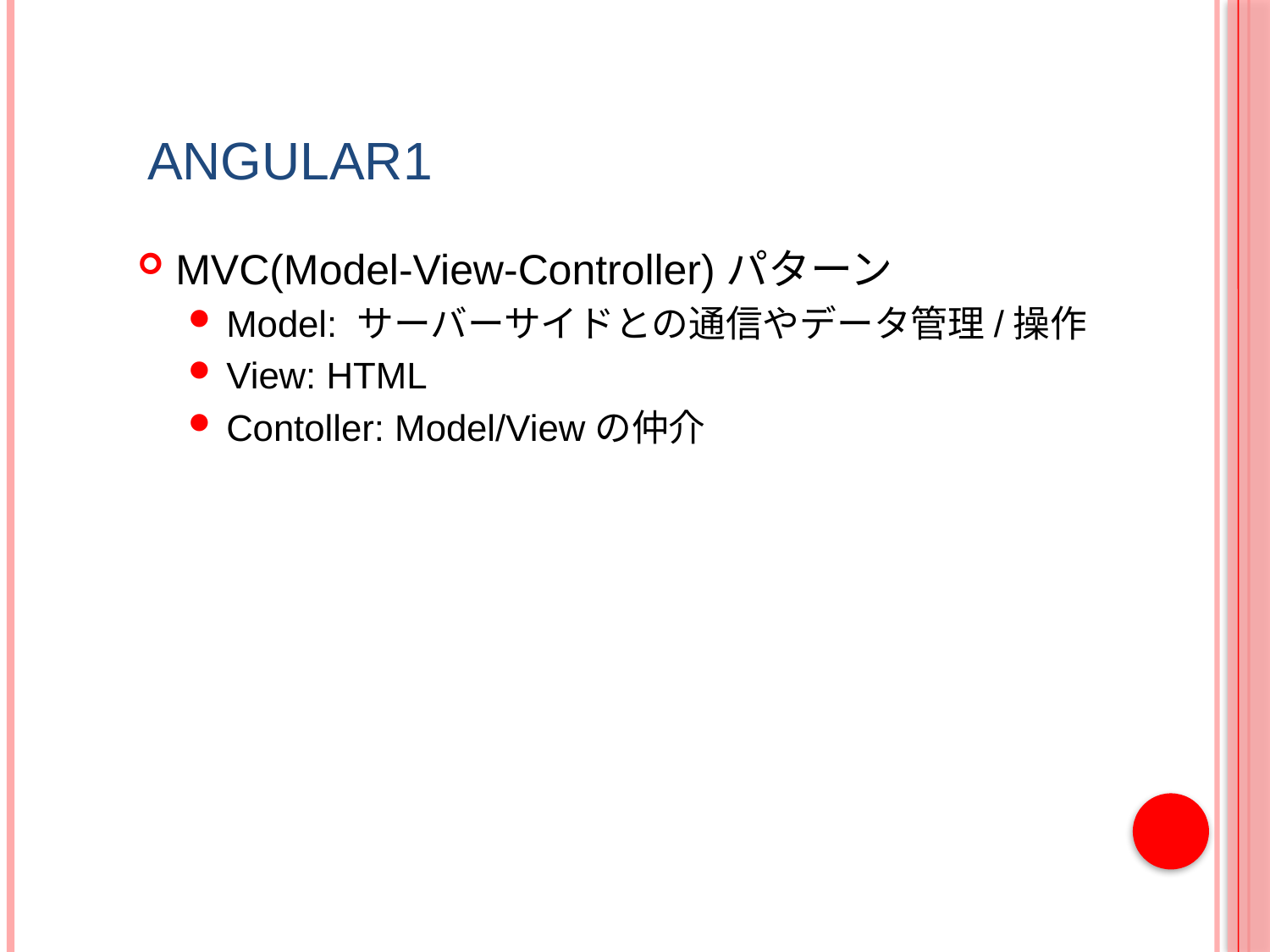

# Angular1
MVC(Model-View-Controller)パターン
Model: サーバーサイドとの通信やデータ管理/操作
View: HTML
Contoller: Model/Viewの仲介